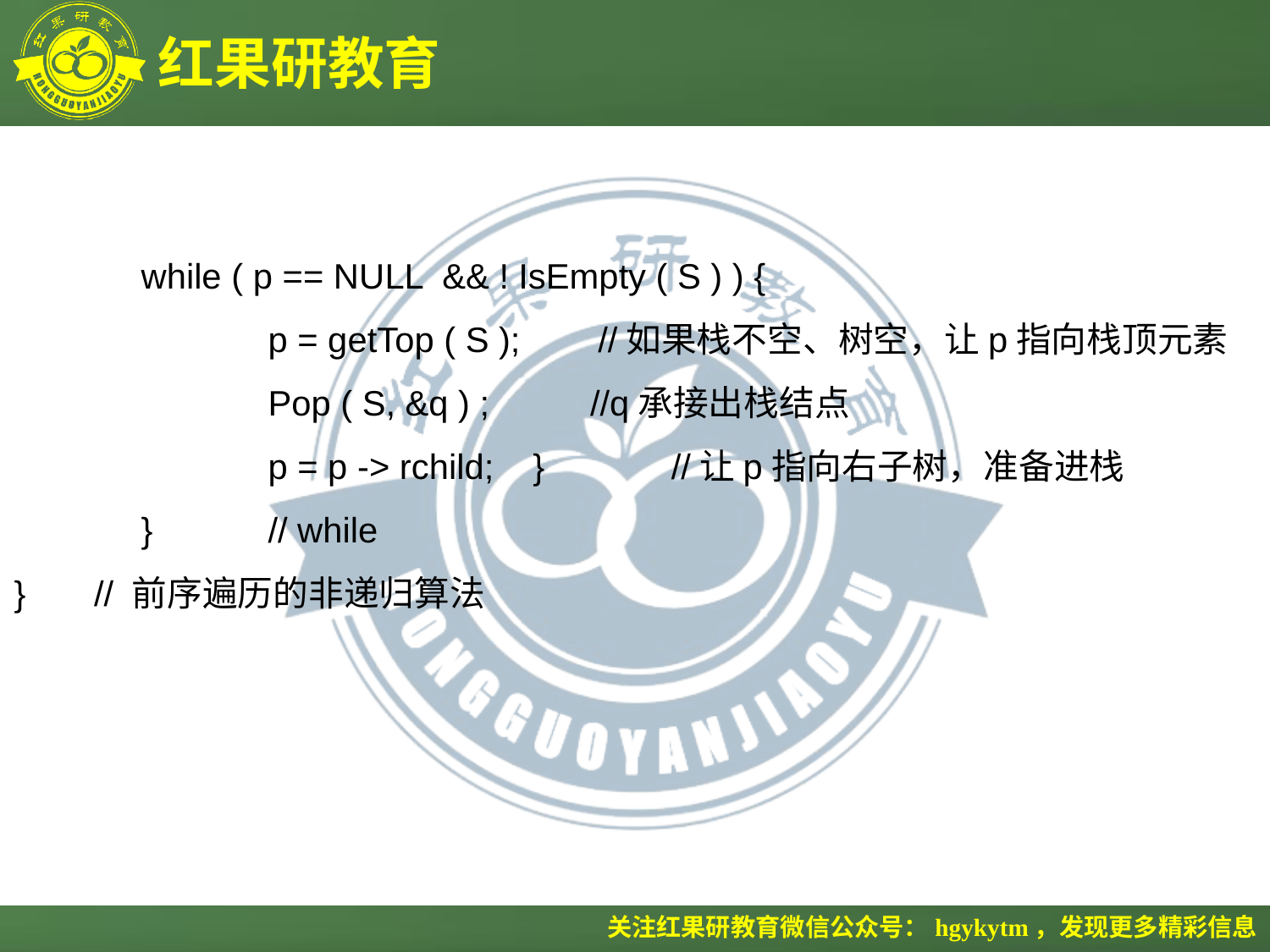

while ( p == NULL  && ! IsEmpty ( S ) ) {
		p = getTop ( S );        //如果栈不空、树空，让p指向栈顶元素
		Pop ( S, &q ) ;	       //q承接出栈结点
		p = p -> rchild;    }             //让p指向右子树，准备进栈
	}	// while
}       // 前序遍历的非递归算法